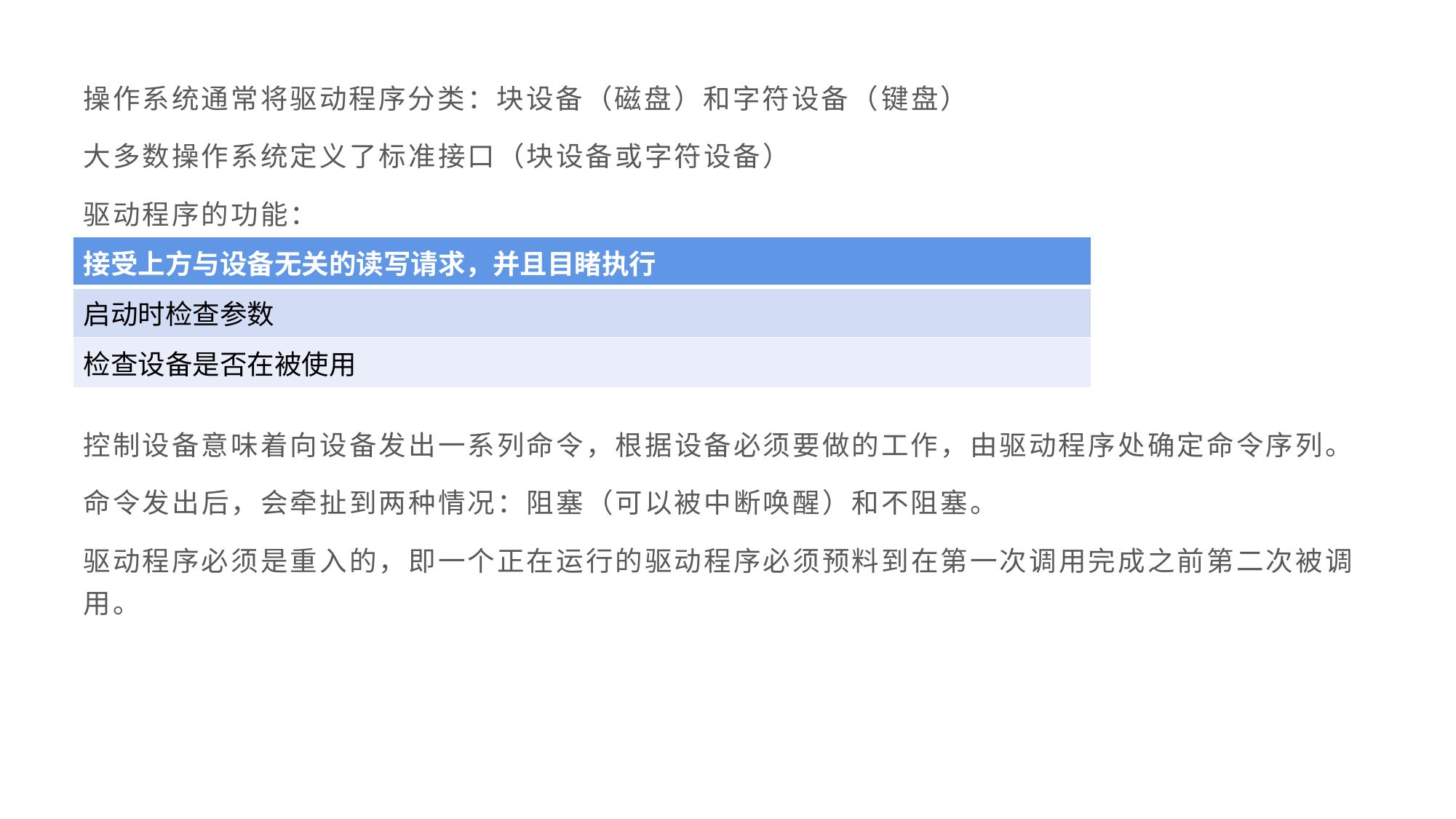

操作系统通常将驱动程序分类：块设备（磁盘）和字符设备（键盘）
大多数操作系统定义了标准接口（块设备或字符设备）
驱动程序的功能：

控制设备意味着向设备发出一系列命令，根据设备必须要做的工作，由驱动程序处确定命令序列。
命令发出后，会牵扯到两种情况：阻塞（可以被中断唤醒）和不阻塞。
驱动程序必须是重入的，即一个正在运行的驱动程序必须预料到在第一次调用完成之前第二次被调用。

| 接受上方与设备无关的读写请求，并且目睹执行 |
| --- |
| 启动时检查参数 |
| 检查设备是否在被使用 |